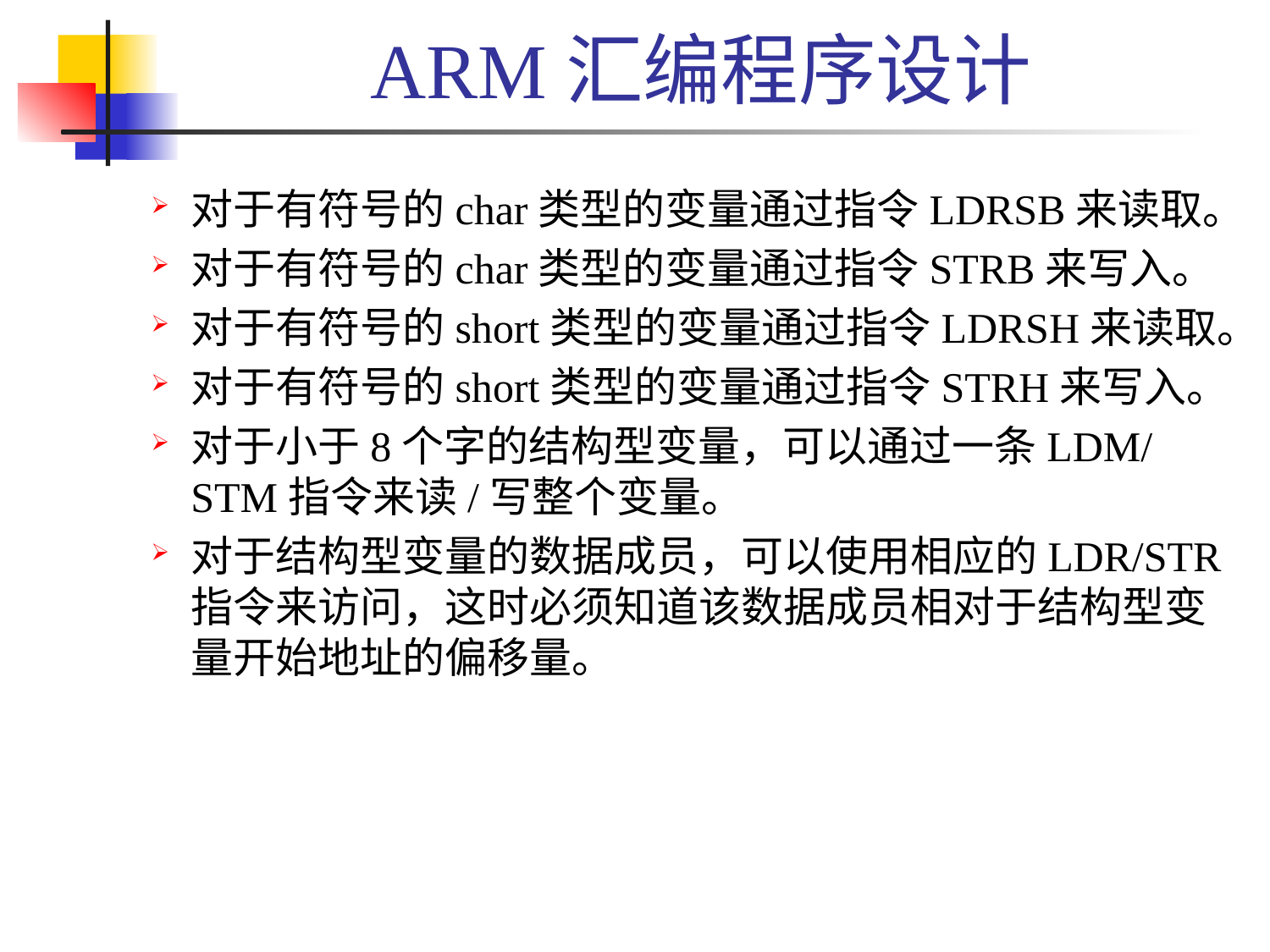

# ARM汇编程序设计
对于有符号的char类型的变量通过指令LDRSB来读取。
对于有符号的char类型的变量通过指令STRB来写入。
对于有符号的short类型的变量通过指令LDRSH来读取。
对于有符号的short类型的变量通过指令STRH来写入。
对于小于8个字的结构型变量，可以通过一条LDM/STM指令来读/写整个变量。
对于结构型变量的数据成员，可以使用相应的LDR/STR指令来访问，这时必须知道该数据成员相对于结构型变量开始地址的偏移量。